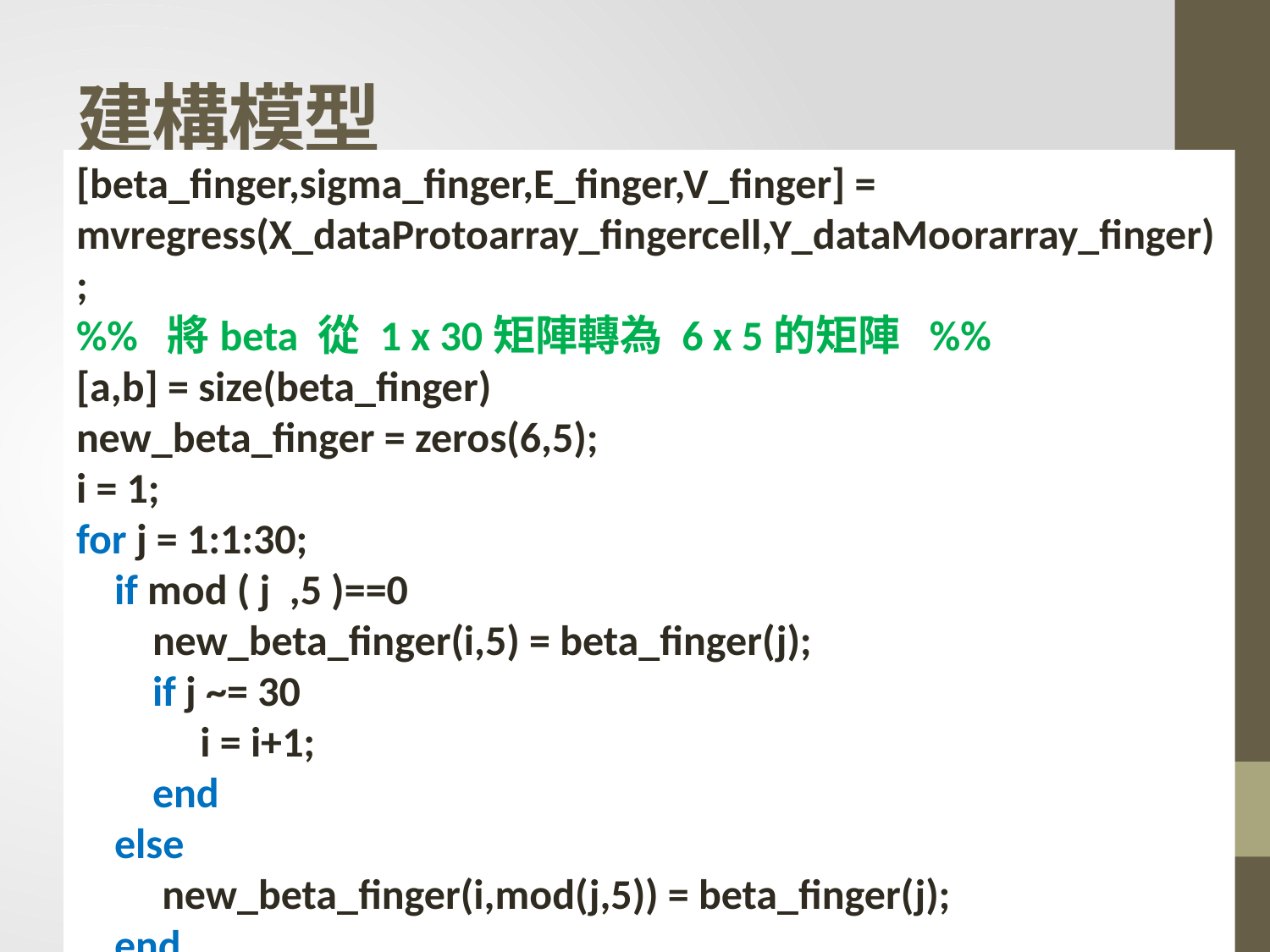

# 建構模型
[beta_finger,sigma_finger,E_finger,V_finger] = mvregress(X_dataProtoarray_fingercell,Y_dataMoorarray_finger);
%%  將beta 從 1 x 30矩陣轉為 6 x 5的矩陣  %%
[a,b] = size(beta_finger)
new_beta_finger = zeros(6,5);
i = 1;
for j = 1:1:30;
    if mod ( j  ,5 )==0
        new_beta_finger(i,5) = beta_finger(j);
        if j ~= 30
             i = i+1;
        end
    else
         new_beta_finger(i,mod(j,5)) = beta_finger(j);
    end
end